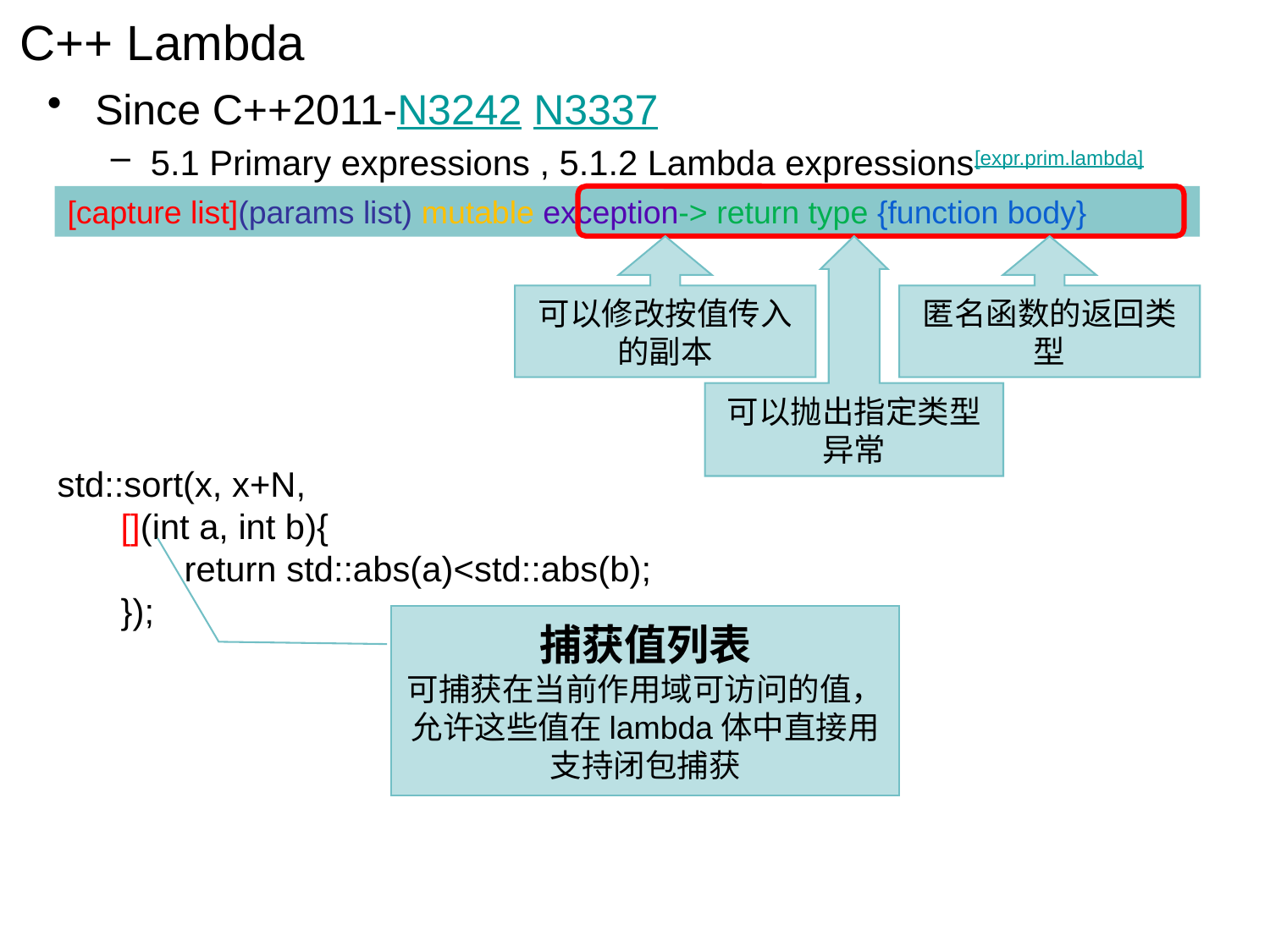

# C++ Lambda
Since C++2011-N3242 N3337
5.1 Primary expressions , 5.1.2 Lambda expressions[expr.prim.lambda]
可以修改按值传入的副本
匿名函数的返回类型
[capture list](params list) mutable exception-> return type {function body}

可以抛出指定类型异常
std::sort(x, x+N,
[](int a, int b){
return std::abs(a)<std::abs(b);
});
捕获值列表
可捕获在当前作用域可访问的值，
允许这些值在lambda体中直接用
支持闭包捕获